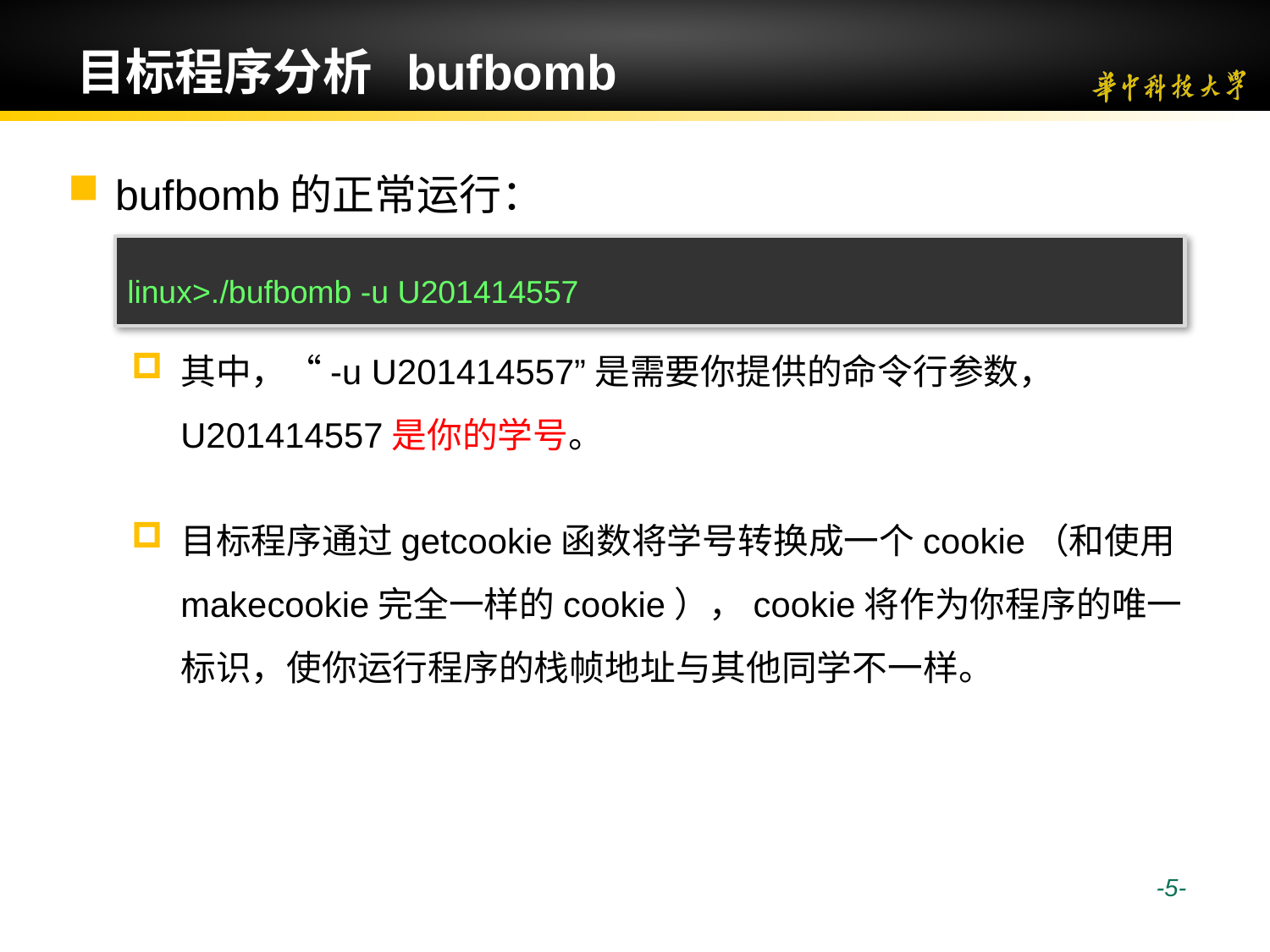

# 目标程序分析  bufbomb
bufbomb的正常运行：

其中，“-u U201414557”是需要你提供的命令行参数， U201414557是你的学号。
目标程序通过getcookie函数将学号转换成一个cookie（和使用makecookie完全一样的cookie），cookie将作为你程序的唯一标识，使你运行程序的栈帧地址与其他同学不一样。

linux>./bufbomb -u U201414557
 -5-